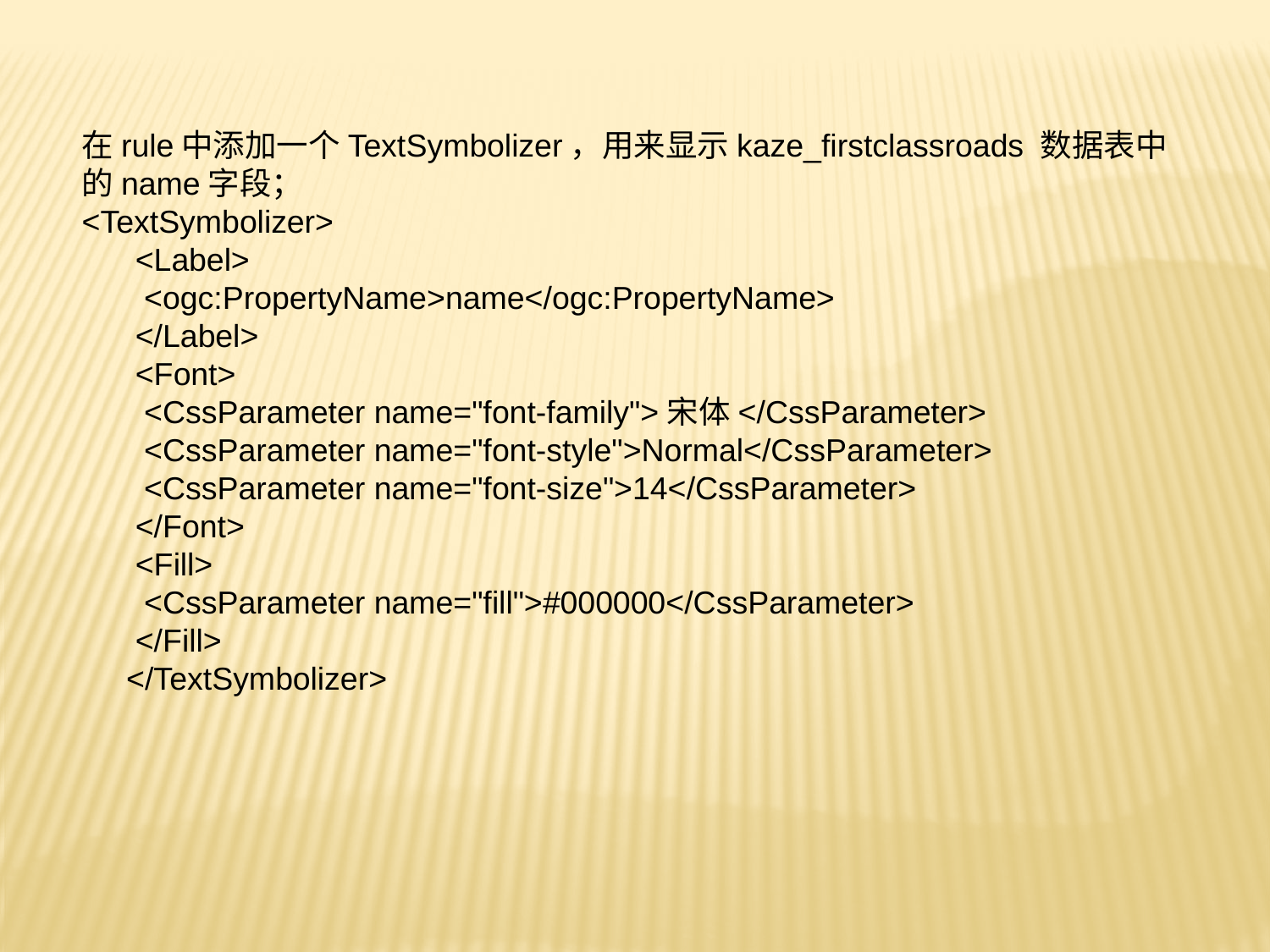

在rule中添加一个TextSymbolizer，用来显示kaze_firstclassroads 数据表中的name字段；
<TextSymbolizer>
      <Label>
       <ogc:PropertyName>name</ogc:PropertyName>
      </Label>
      <Font>
       <CssParameter name="font-family">宋体</CssParameter>
       <CssParameter name="font-style">Normal</CssParameter>
       <CssParameter name="font-size">14</CssParameter>
      </Font>
      <Fill>
       <CssParameter name="fill">#000000</CssParameter>
      </Fill>
     </TextSymbolizer>